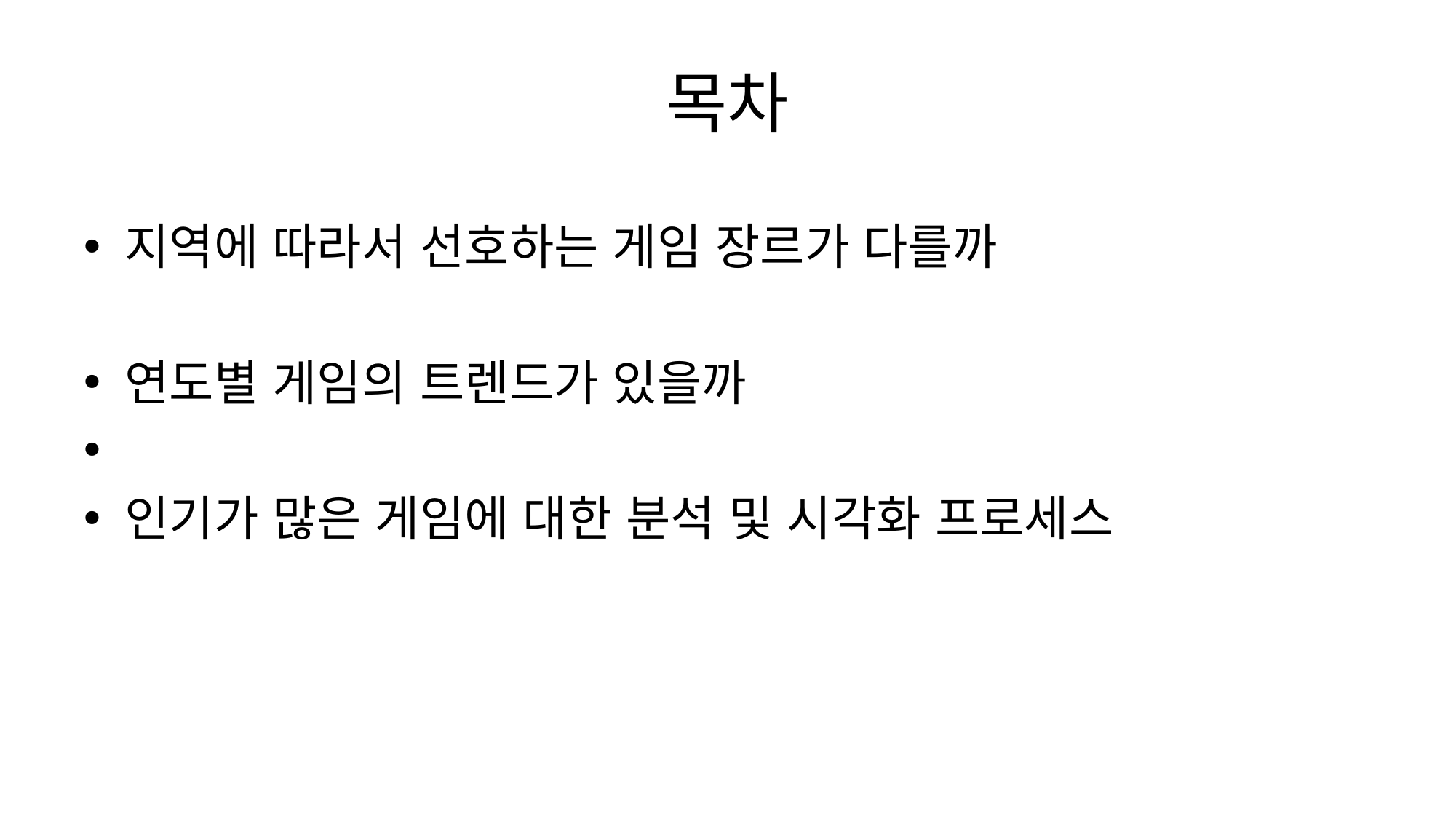

# 목차
지역에 따라서 선호하는 게임 장르가 다를까

연도별 게임의 트렌드가 있을까

인기가 많은 게임에 대한 분석 및 시각화 프로세스